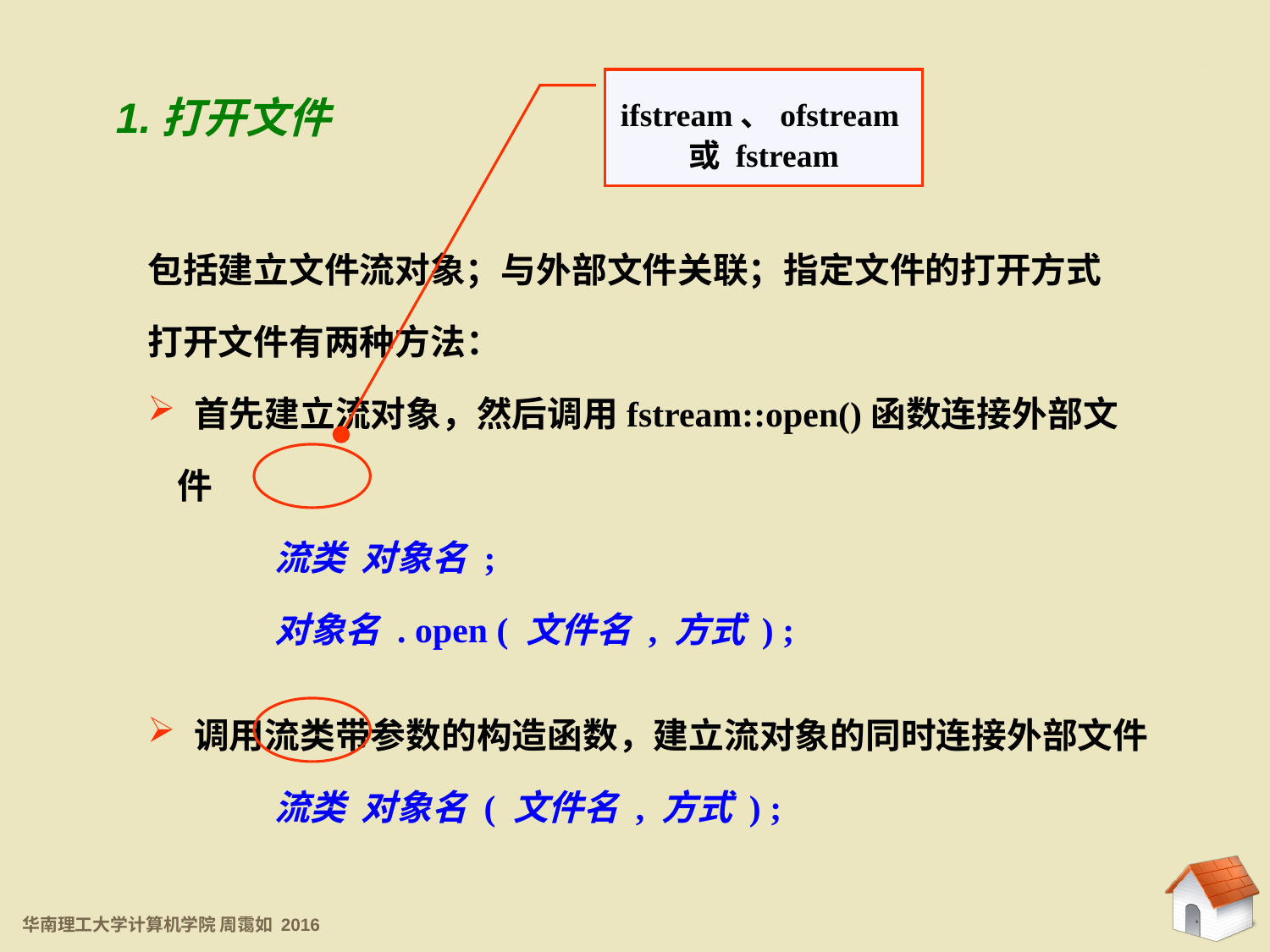

11.5.2  打开和关闭文件
ifstream、ofstream
或 fstream
1.打开文件
包括建立文件流对象；与外部文件关联；指定文件的打开方式
打开文件有两种方法：
 首先建立流对象，然后调用fstream::open()函数连接外部文件
	流类  对象名 ;
	对象名 . open ( 文件名 , 方式 ) ;
 调用流类带参数的构造函数，建立流对象的同时连接外部文件
	流类  对象名 ( 文件名 , 方式 ) ;